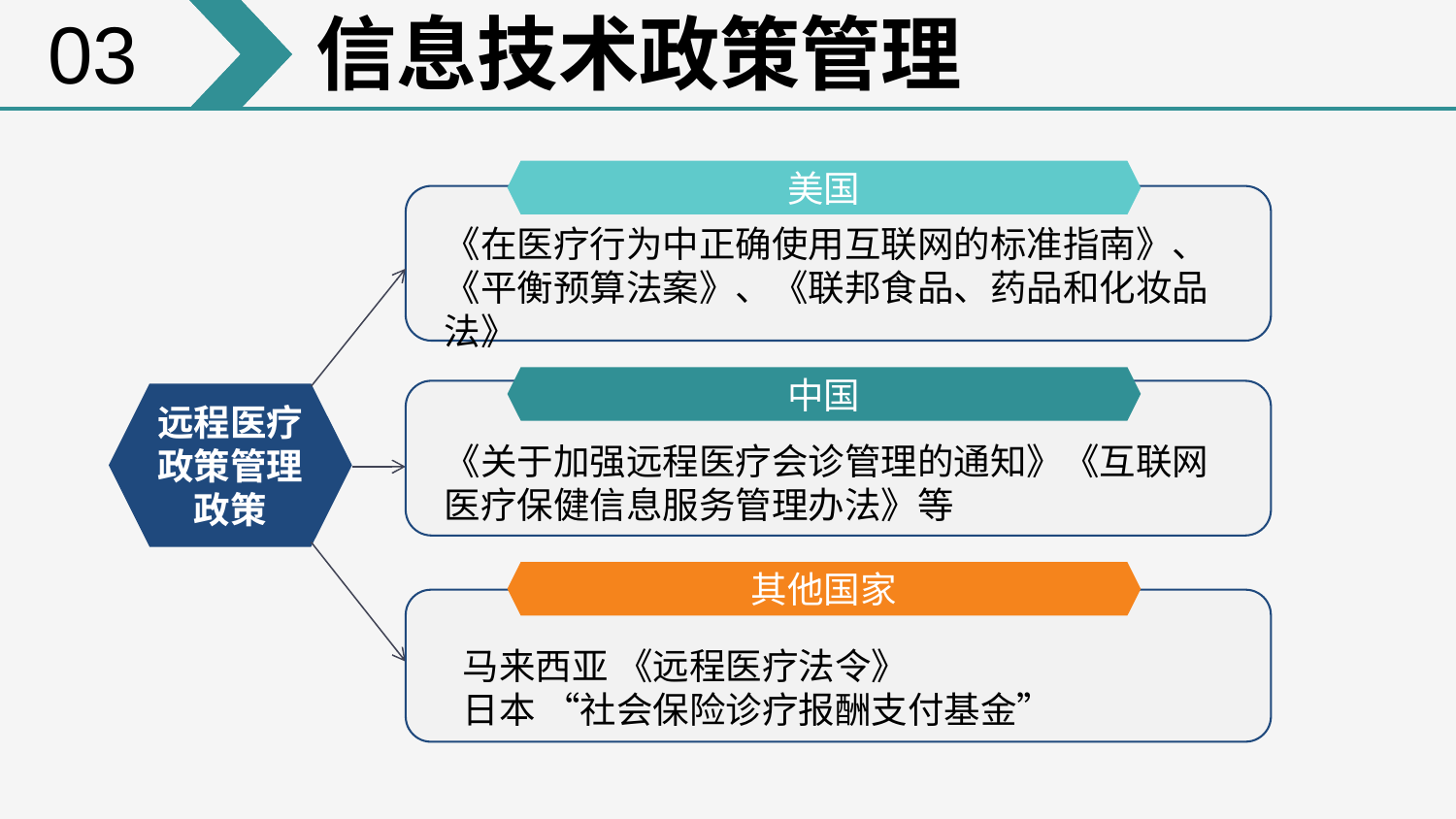

03
信息技术政策管理

美国

《在医疗行为中正确使用互联网的标准指南》、《平衡预算法案》、《联邦食品、药品和化妆品法》

中国

远程医疗政策管理政策
《关于加强远程医疗会诊管理的通知》《互联网医疗保健信息服务管理办法》等
其他国家

马来西亚 《远程医疗法令》
日本 “社会保险诊疗报酬支付基金”